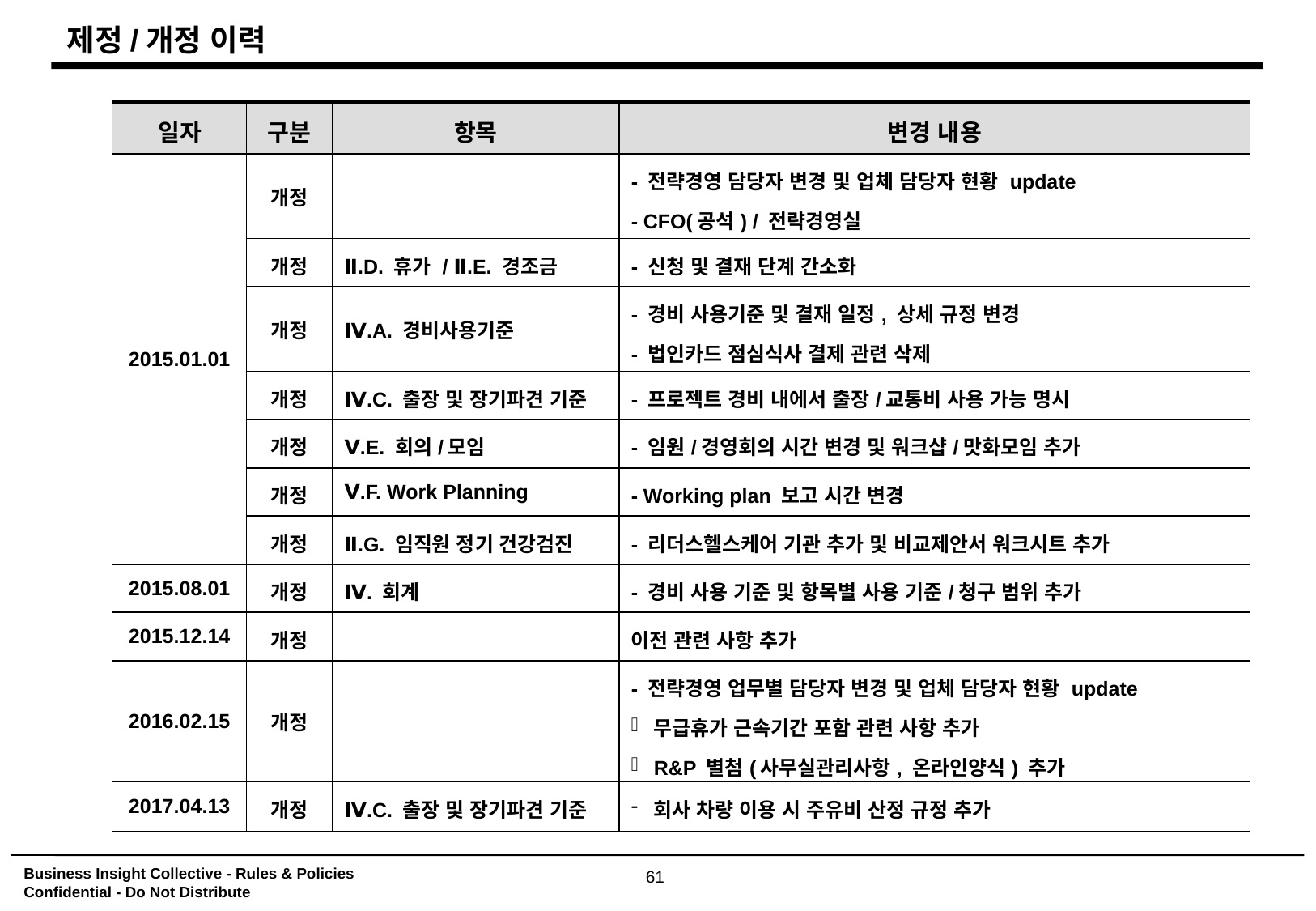

제정/개정 이력
| 일자 | 구분 | 항목 | 변경 내용 |
| --- | --- | --- | --- |
| 2015.01.01 | 개정 |  | - 전략경영 담당자 변경 및 업체 담당자 현황 update - CFO(공석) / 전략경영실 |
|  | 개정 | Ⅱ.D. 휴가 / Ⅱ.E. 경조금 | - 신청 및 결재 단계 간소화 |
|  | 개정 | Ⅳ.A. 경비사용기준 | - 경비 사용기준 및 결재 일정, 상세 규정 변경 - 법인카드 점심식사 결제 관련 삭제 |
|  | 개정 | Ⅳ.C. 출장 및 장기파견 기준 | - 프로젝트 경비 내에서 출장/교통비 사용 가능 명시 |
|  | 개정 | Ⅴ.E. 회의/모임 | - 임원/경영회의 시간 변경 및 워크샵/맛화모임 추가 |
|  | 개정 | Ⅴ.F. Work Planning | - Working plan 보고 시간 변경 |
|  | 개정 | Ⅱ.G. 임직원 정기 건강검진 | - 리더스헬스케어 기관 추가 및 비교제안서 워크시트 추가 |
| 2015.08.01 | 개정 | Ⅳ. 회계 | - 경비 사용 기준 및 항목별 사용 기준/청구 범위 추가 |
| 2015.12.14 | 개정 |  | 이전 관련 사항 추가 |
| 2016.02.15 | 개정 |  | - 전략경영 업무별 담당자 변경 및 업체 담당자 현황 update 무급휴가 근속기간 포함 관련 사항 추가 R&P 별첨(사무실관리사항, 온라인양식) 추가 |
| 2017.04.13 | 개정 | Ⅳ.C. 출장 및 장기파견 기준 | 회사 차량 이용 시 주유비 산정 규정 추가 |